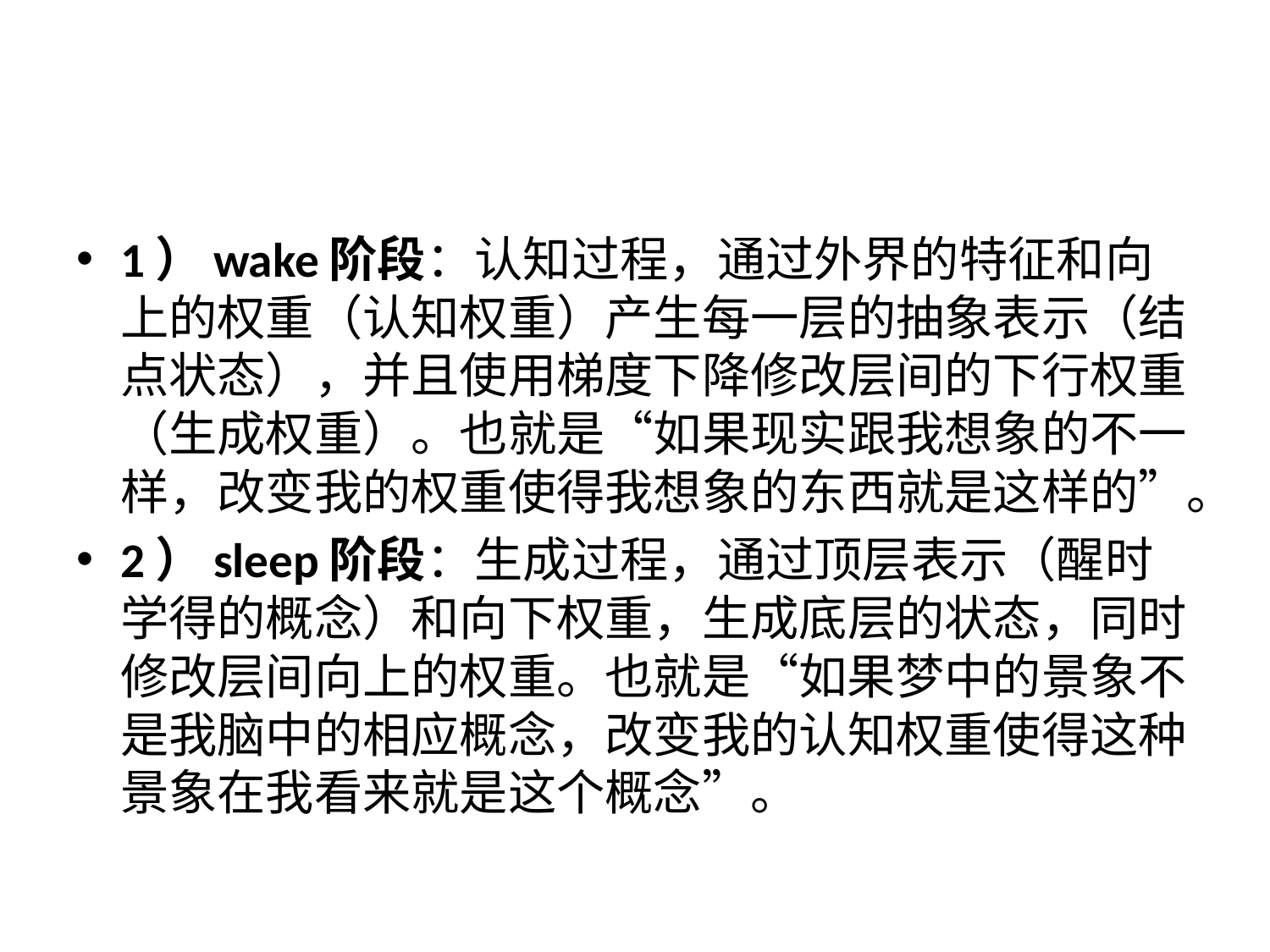

#
1）wake阶段：认知过程，通过外界的特征和向上的权重（认知权重）产生每一层的抽象表示（结点状态），并且使用梯度下降修改层间的下行权重（生成权重）。也就是“如果现实跟我想象的不一样，改变我的权重使得我想象的东西就是这样的”。
2）sleep阶段：生成过程，通过顶层表示（醒时学得的概念）和向下权重，生成底层的状态，同时修改层间向上的权重。也就是“如果梦中的景象不是我脑中的相应概念，改变我的认知权重使得这种景象在我看来就是这个概念”。